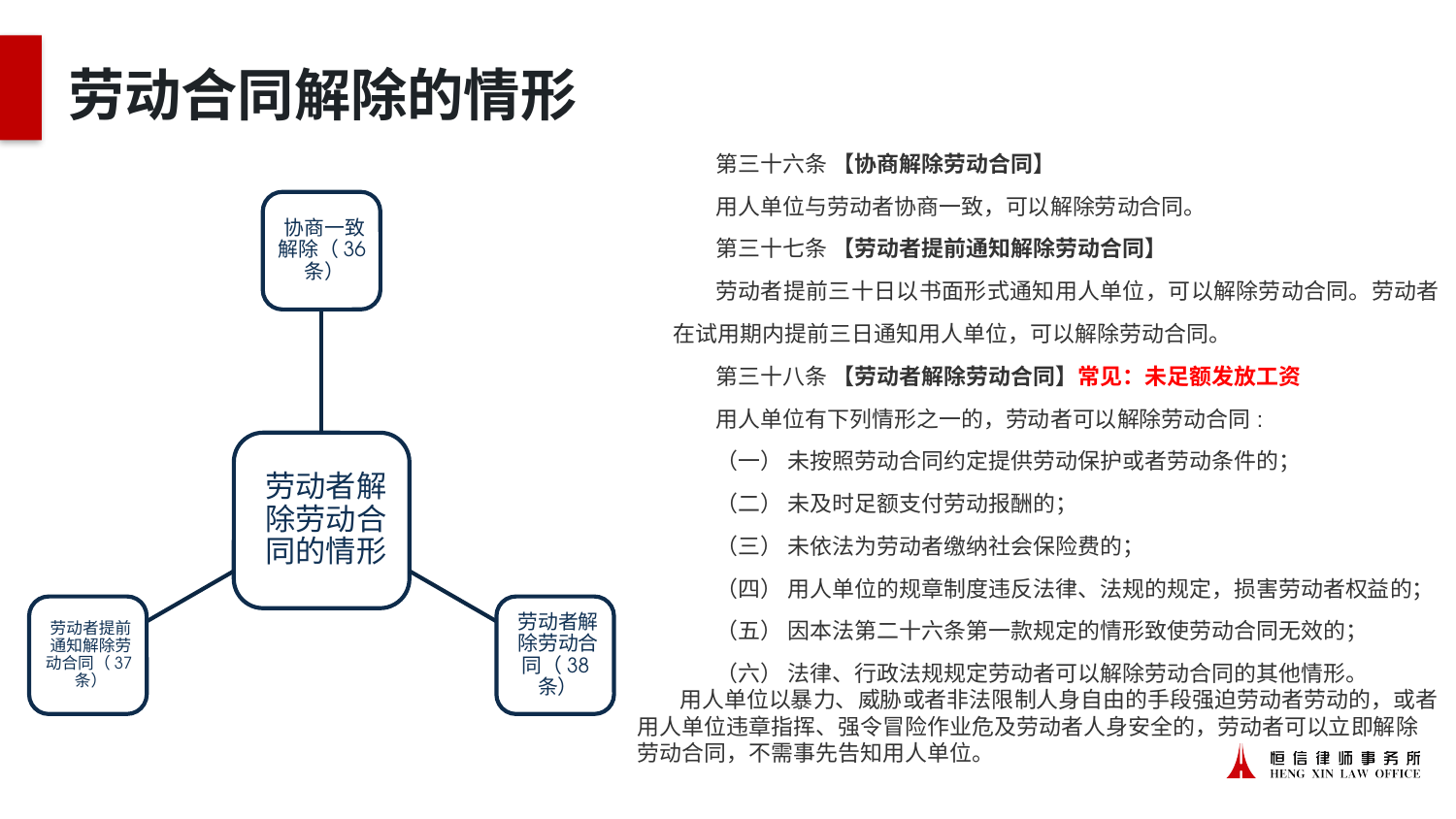

劳动合同解除的情形
第三十六条 【协商解除劳动合同】
用人单位与劳动者协商一致，可以解除劳动合同。
第三十七条 【劳动者提前通知解除劳动合同】
劳动者提前三十日以书面形式通知用人单位，可以解除劳动合同。劳动者在试用期内提前三日通知用人单位，可以解除劳动合同。
第三十八条 【劳动者解除劳动合同】常见：未足额发放工资
用人单位有下列情形之一的，劳动者可以解除劳动合同:
（一） 未按照劳动合同约定提供劳动保护或者劳动条件的；
（二） 未及时足额支付劳动报酬的；
（三） 未依法为劳动者缴纳社会保险费的；
（四） 用人单位的规章制度违反法律、法规的规定，损害劳动者权益的；
（五） 因本法第二十六条第一款规定的情形致使劳动合同无效的；
（六） 法律、行政法规规定劳动者可以解除劳动合同的其他情形。
用人单位以暴力、威胁或者非法限制人身自由的手段强迫劳动者劳动的，或者用人单位违章指挥、强令冒险作业危及劳动者人身安全的，劳动者可以立即解除劳动合同，不需事先告知用人单位。
劳动者解除劳动合同的情形
协商一致解除（36条）
劳动者解除劳动合同（38条）
劳动者提前通知解除劳动合同（37条）